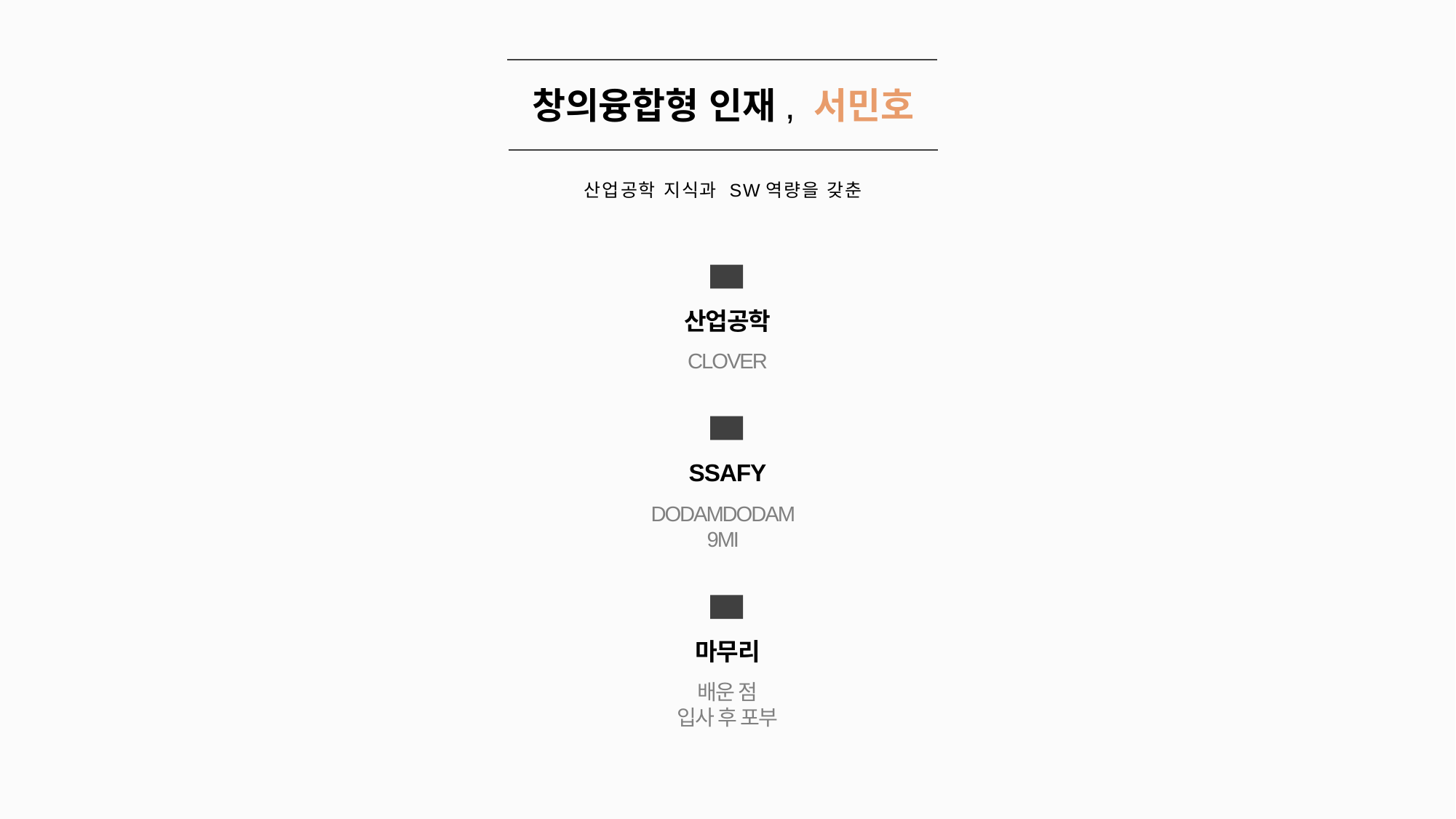

창의융합형 인재, 서민호
산업공학 지식과 SW역량을 갖춘
01

산업공학
CLOVER
02

SSAFY
DODAMDODAM
9MI
03

마무리
배운 점
입사 후 포부